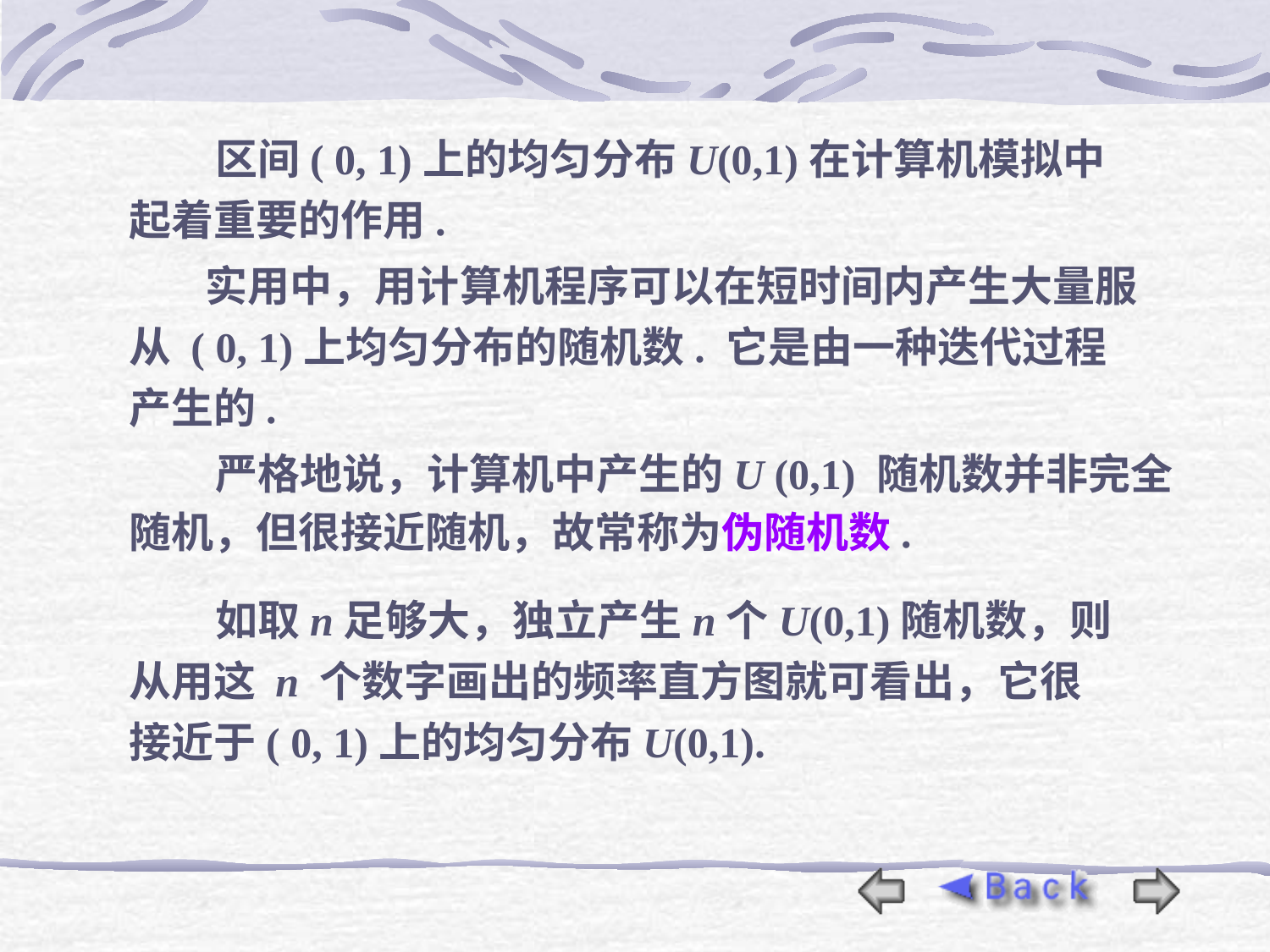

区间( 0, 1)上的均匀分布U(0,1)在计算机模拟中起着重要的作用.
       实用中，用计算机程序可以在短时间内产生大量服从 ( 0, 1)上均匀分布的随机数. 它是由一种迭代过程产生的.
        严格地说，计算机中产生的U (0,1) 随机数并非完全随机，但很接近随机，故常称为伪随机数.
        如取n足够大，独立产生n个U(0,1)随机数，则从用这 n 个数字画出的频率直方图就可看出，它很接近于( 0, 1)上的均匀分布U(0,1).